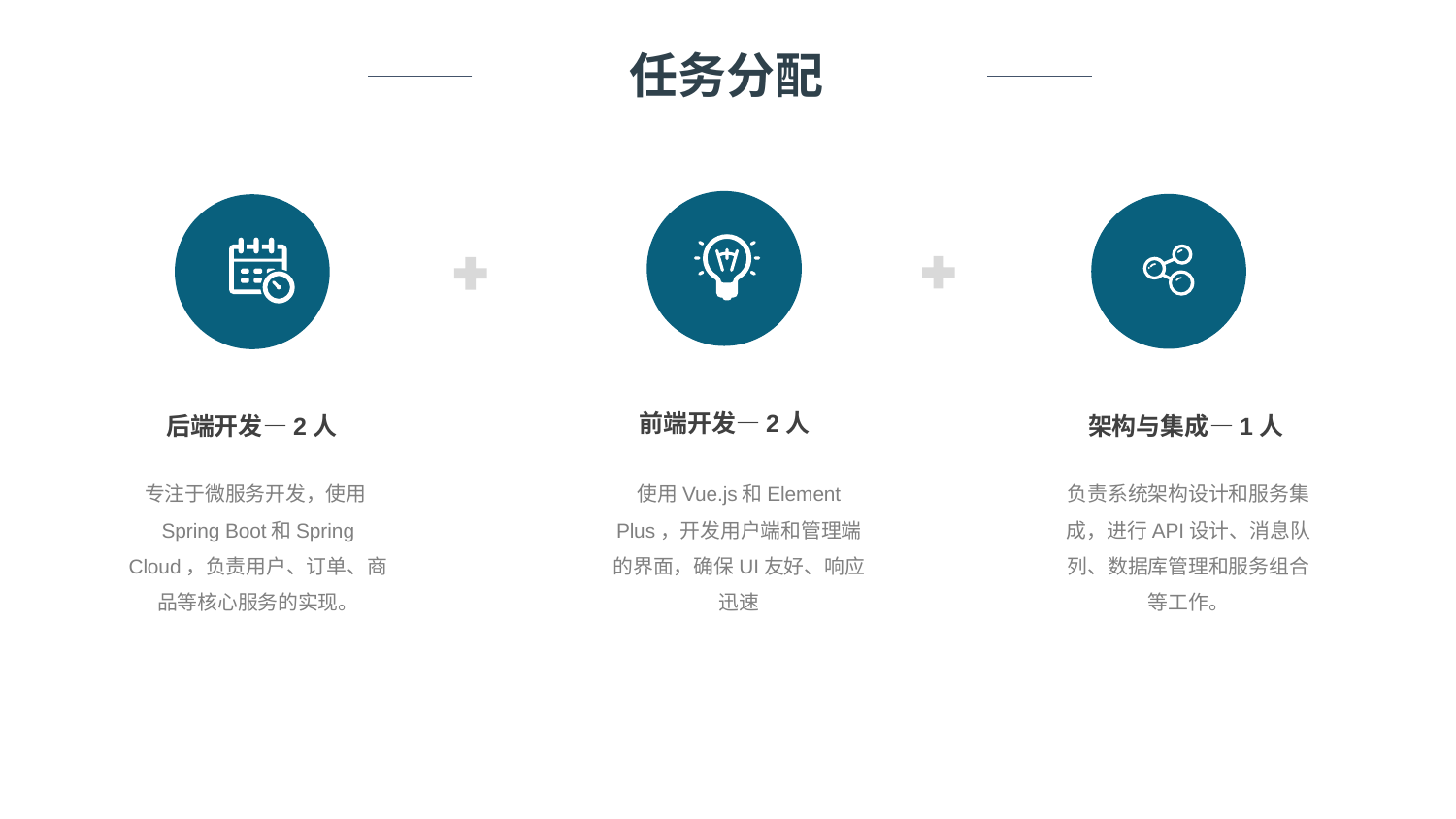

任务分配

前端开发—2人
架构与集成—1人
后端开发—2人
专注于微服务开发，使用Spring Boot和Spring Cloud，负责用户、订单、商品等核心服务的实现。
使用Vue.js和Element Plus，开发用户端和管理端的界面，确保UI友好、响应迅速
负责系统架构设计和服务集成，进行API设计、消息队列、数据库管理和服务组合等工作。